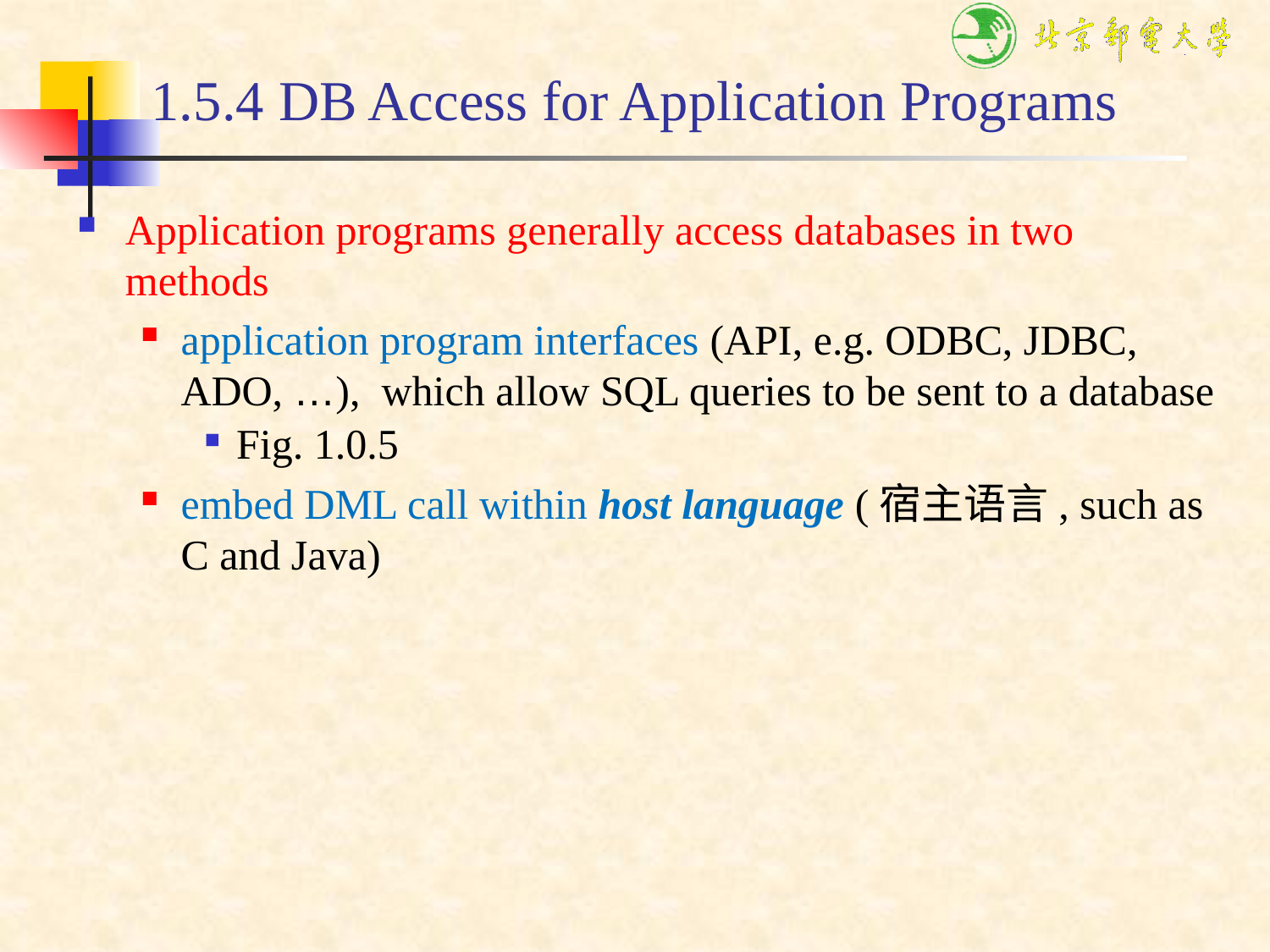

1.5.4 DB Access for Application Programs
Application programs generally access databases in two   methods
application program interfaces (API, e.g. ODBC, JDBC, ADO, …),  which allow SQL queries to be sent to a database
Fig. 1.0.5
embed DML call within host language (宿主语言, such as C and Java)

62